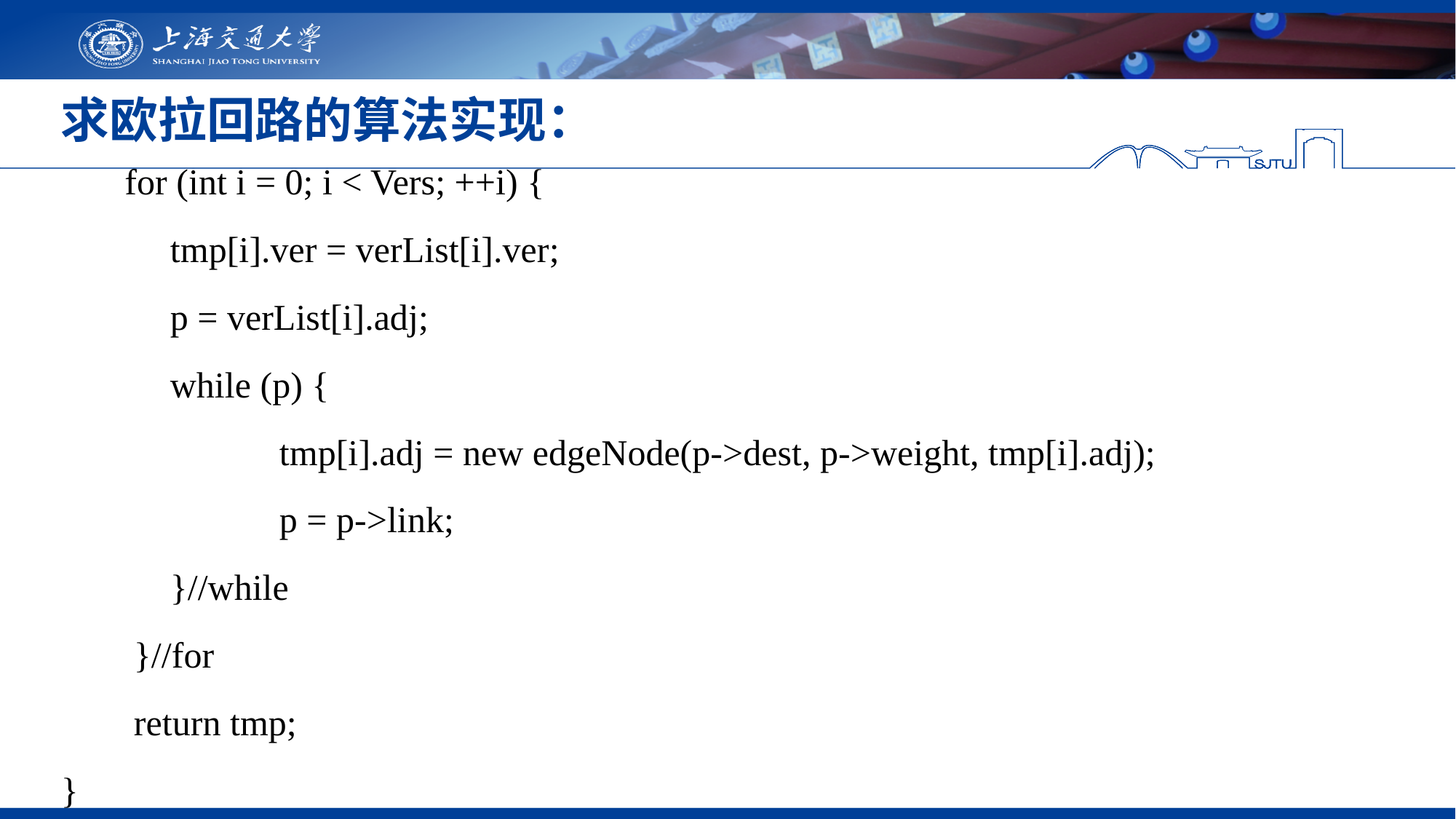

# 求欧拉回路的算法实现：
       for (int i = 0; i < Vers; ++i) {
	tmp[i].ver = verList[i].ver;
	p = verList[i].adj;
	while (p) {
		tmp[i].adj = new edgeNode(p->dest, p->weight, tmp[i].adj);
		p = p->link;
	}//while
        }//for
        return tmp;
}